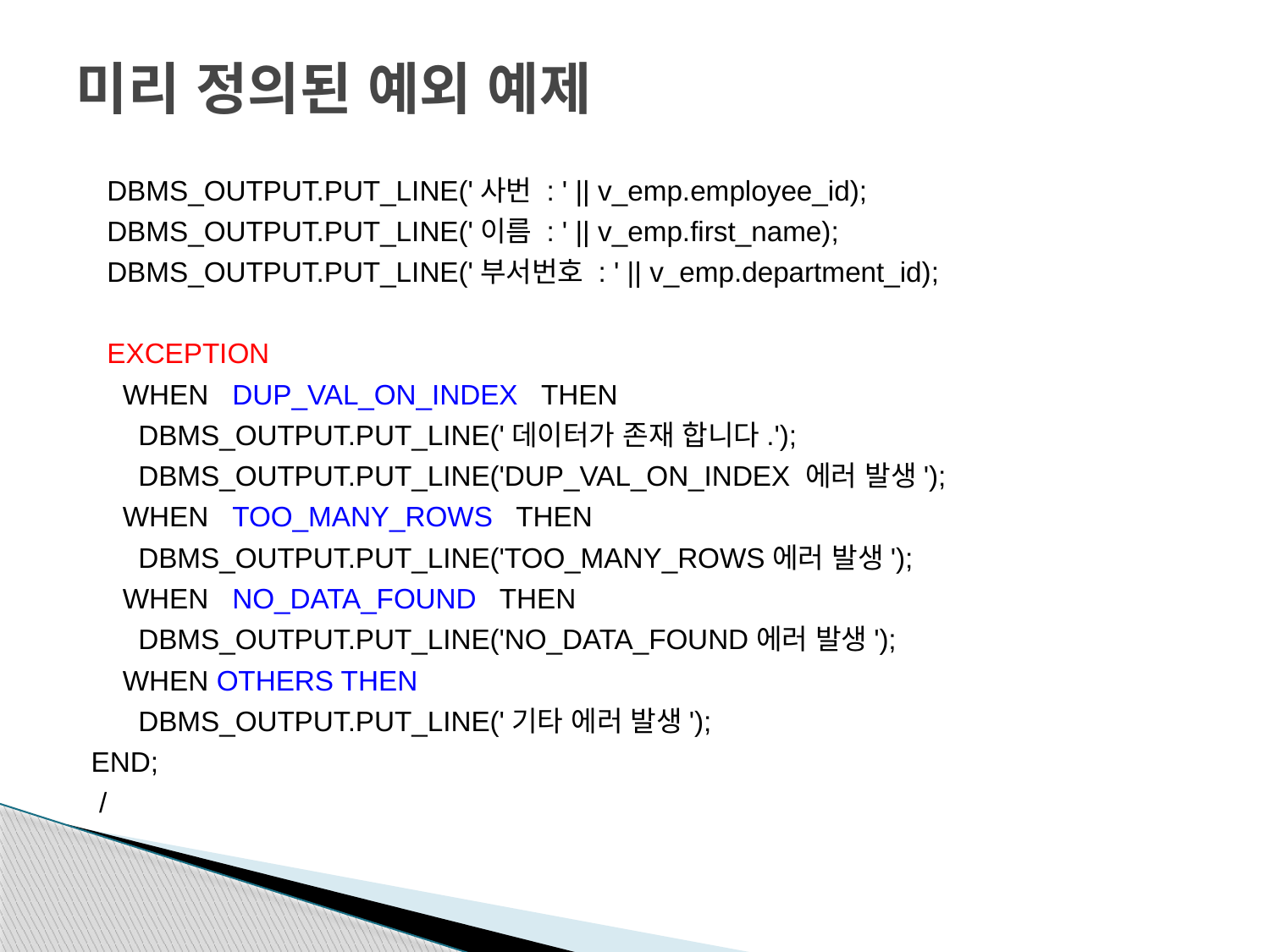

# 미리 정의된 예외 예제
  DBMS_OUTPUT.PUT_LINE('사번 : ' || v_emp.employee_id);
  DBMS_OUTPUT.PUT_LINE('이름 : ' || v_emp.first_name);
  DBMS_OUTPUT.PUT_LINE('부서번호 : ' || v_emp.department_id);

  EXCEPTION
    WHEN   DUP_VAL_ON_INDEX   THEN
      DBMS_OUTPUT.PUT_LINE('데이터가 존재 합니다.');
      DBMS_OUTPUT.PUT_LINE('DUP_VAL_ON_INDEX 에러 발생');
    WHEN   TOO_MANY_ROWS   THEN
      DBMS_OUTPUT.PUT_LINE('TOO_MANY_ROWS에러 발생');
    WHEN   NO_DATA_FOUND   THEN
      DBMS_OUTPUT.PUT_LINE('NO_DATA_FOUND에러 발생');
    WHEN OTHERS THEN
      DBMS_OUTPUT.PUT_LINE('기타 에러 발생');
END;
 /